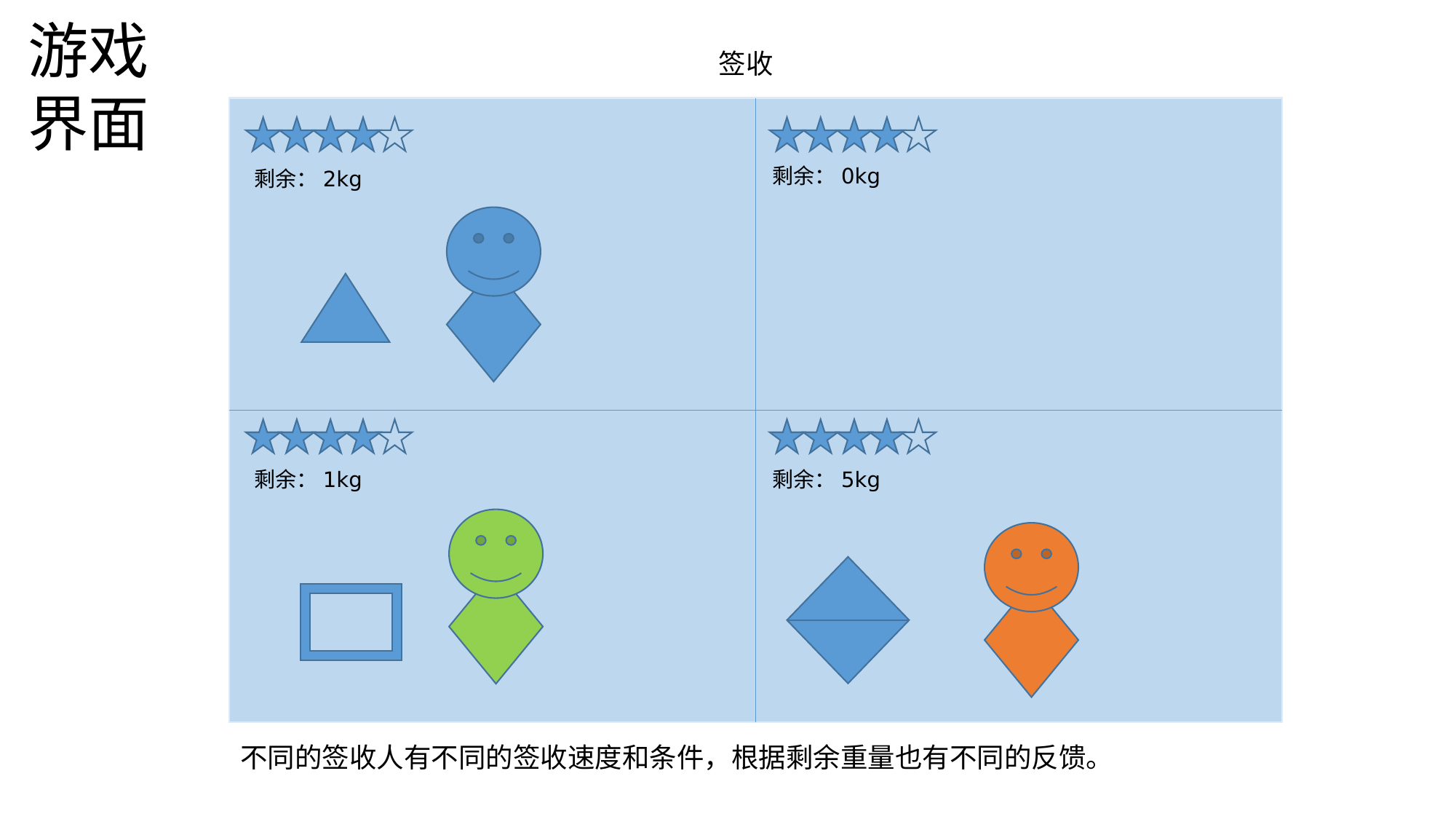

游戏界面
签收

剩余：0kg
剩余：2kg

剩余：1kg
剩余：5kg

不同的签收人有不同的签收速度和条件，根据剩余重量也有不同的反馈。